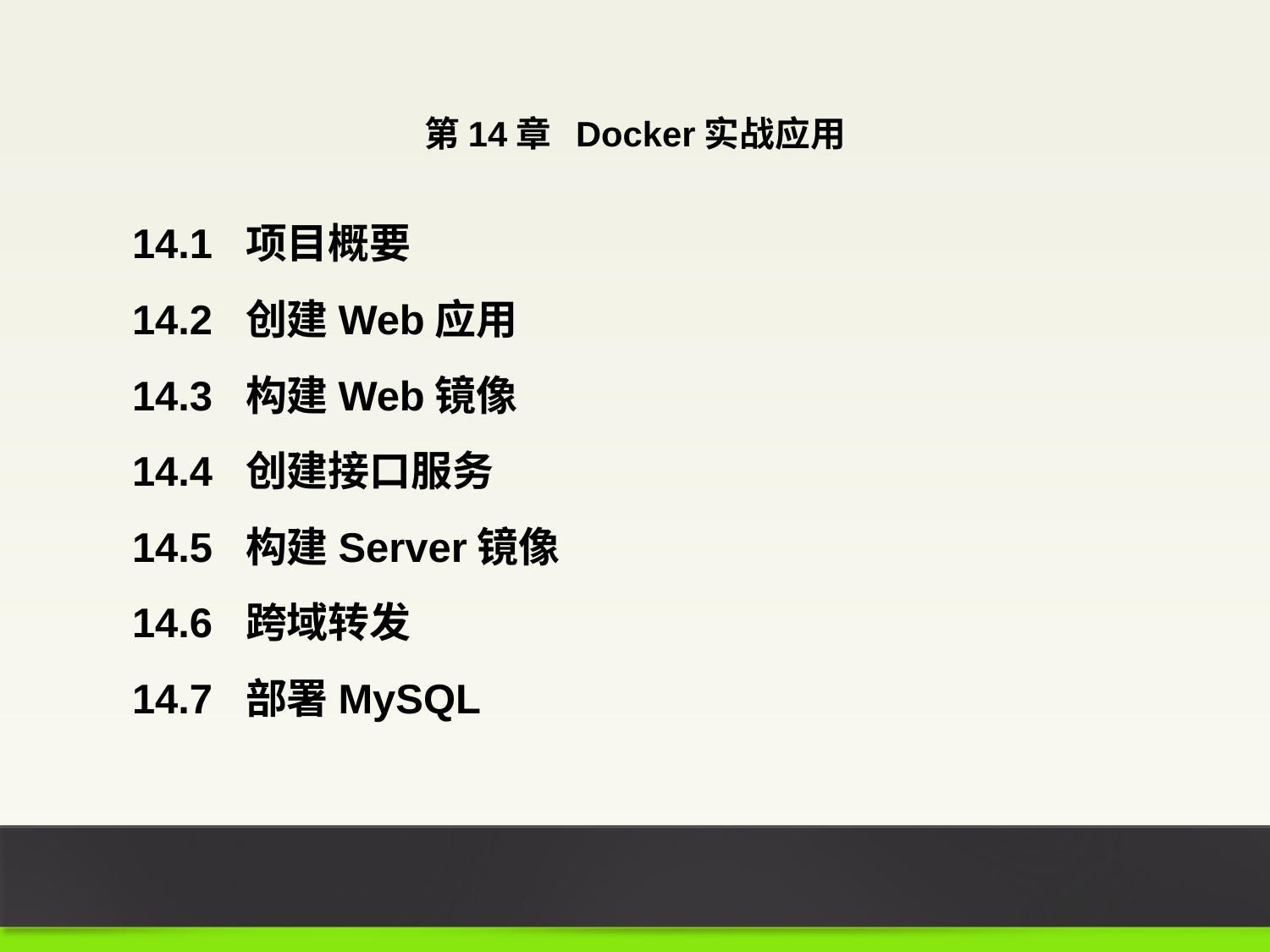

第14章  Docker实战应用
14.1  项目概要
14.2  创建Web应用
14.3  构建Web镜像
14.4  创建接口服务
14.5  构建Server镜像
14.6  跨域转发
14.7  部署MySQL